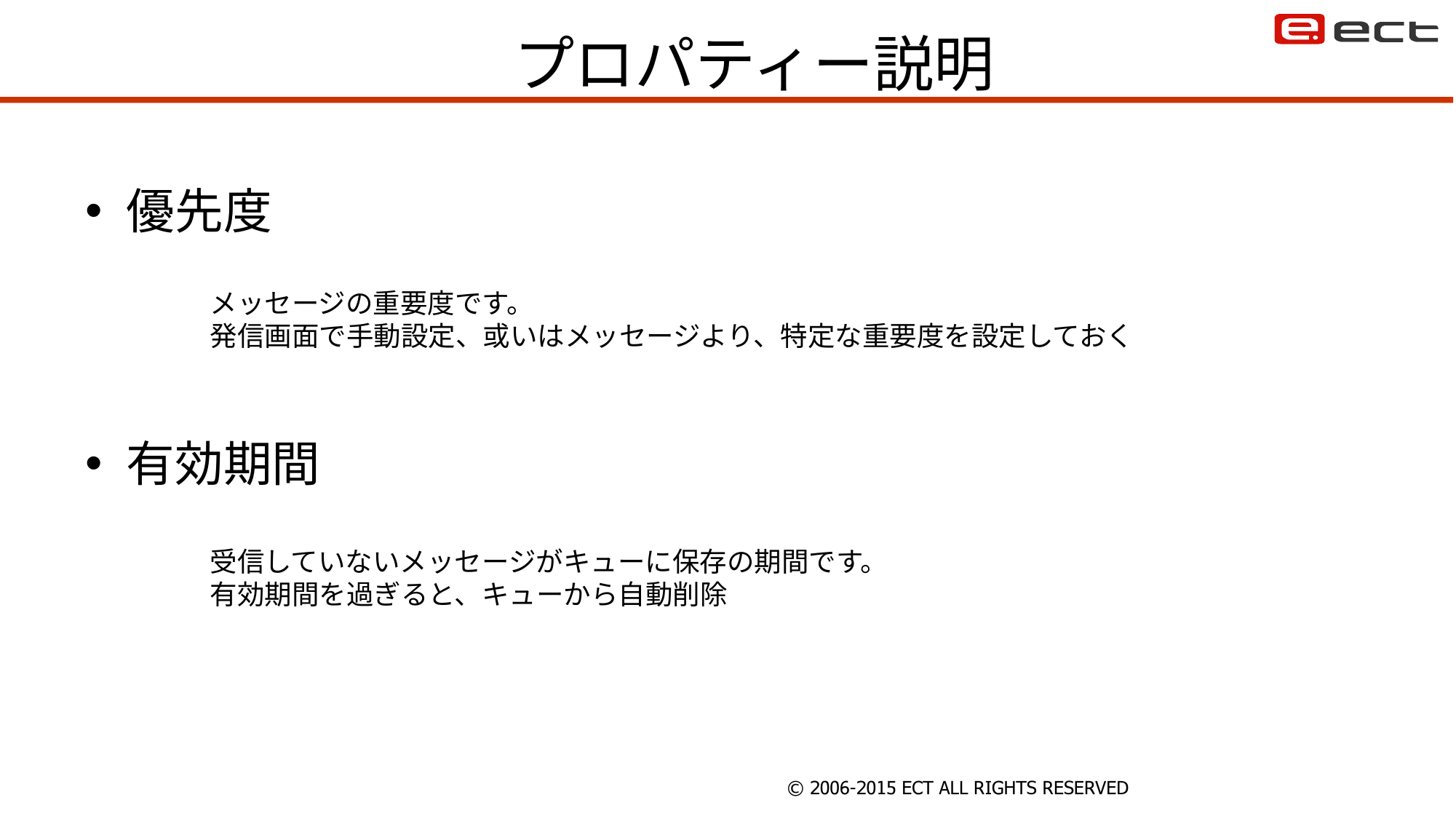

# プロパティー説明
優先度

有効期間
メッセージの重要度です。
発信画面で手動設定、或いはメッセージより、特定な重要度を設定しておく
受信していないメッセージがキューに保存の期間です。
有効期間を過ぎると、キューから自動削除